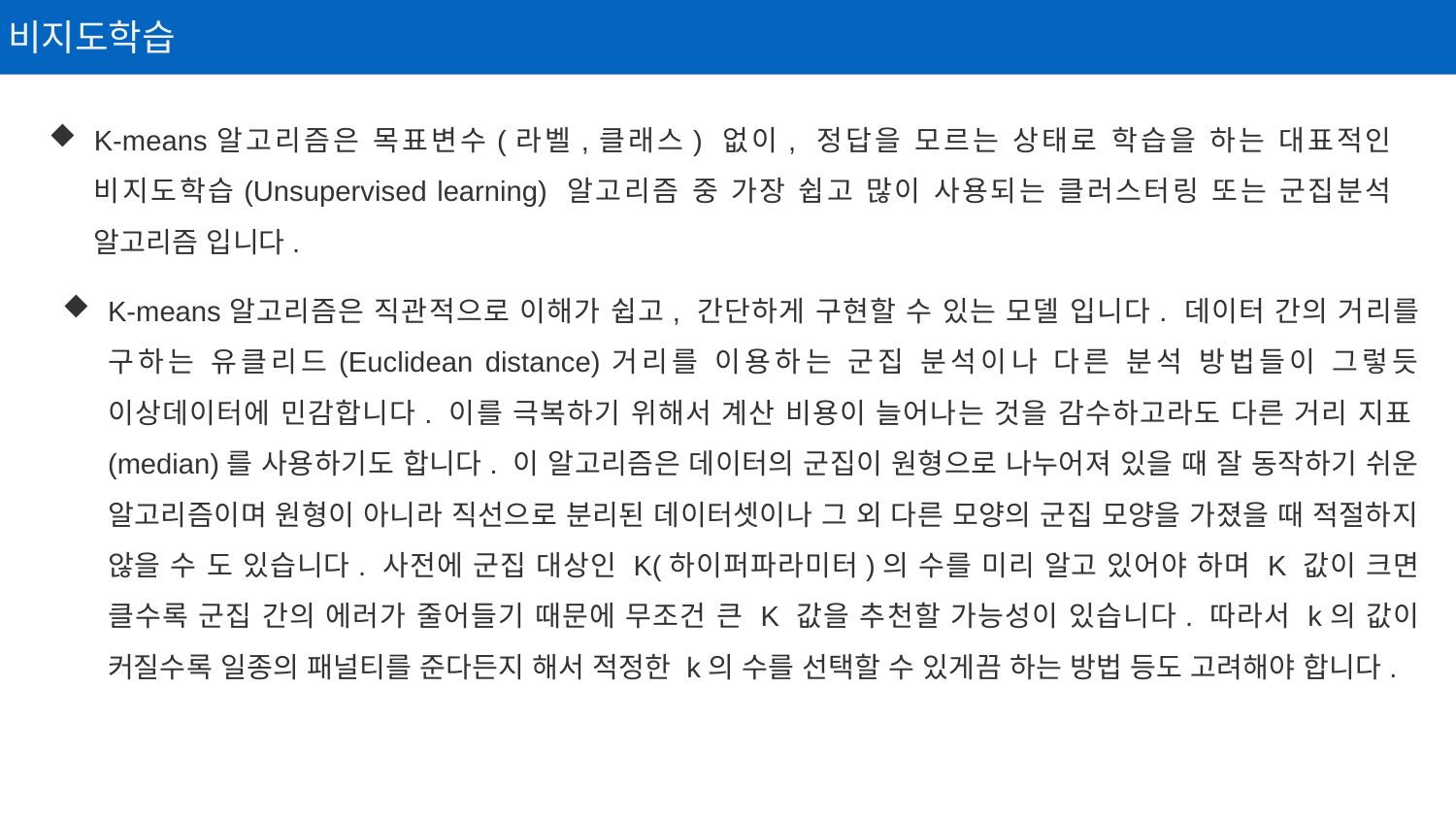

비지도학습

K-means알고리즘은 목표변수(라벨,클래스) 없이, 정답을 모르는 상태로 학습을 하는 대표적인 비지도학습(Unsupervised learning) 알고리즘 중 가장 쉽고 많이 사용되는 클러스터링 또는 군집분석 알고리즘 입니다.
K-means알고리즘은 직관적으로 이해가 쉽고, 간단하게 구현할 수 있는 모델 입니다. ​데이터 간의 거리를 구하는 유클리드(Euclidean distance)거리를 이용하는 군집 분석이나 다른 분석 방법들이 그렇듯 이상데이터에 민감합니다. 이를 극복하기 위해서 계산 비용이 늘어나는 것을 감수하고라도 다른 거리 지표(median)를 사용하기도 합니다. 이 알고리즘은 데이터의 군집이 원형으로 나누어져 있을 때 잘 동작하기 쉬운 알고리즘이며 원형이 아니라 직선으로 분리된 데이터셋이나 그 외 다른 모양의 군집 모양을 가졌을 때 적절하지 않을 수 도 있습니다. ​사전에 군집 대상인 K(하이퍼파라미터)의 수를 미리 알고 있어야 하며 K 값이 크면 클수록 군집 간의 에러가 줄어들기 때문에 무조건 큰 K 값을 추천할 가능성이 있습니다. 따라서 k의 값이 커질수록 일종의 패널티를 준다든지 해서 적정한 k의 수를 선택할 수 있게끔 하는 방법 등도 고려해야 합니다.